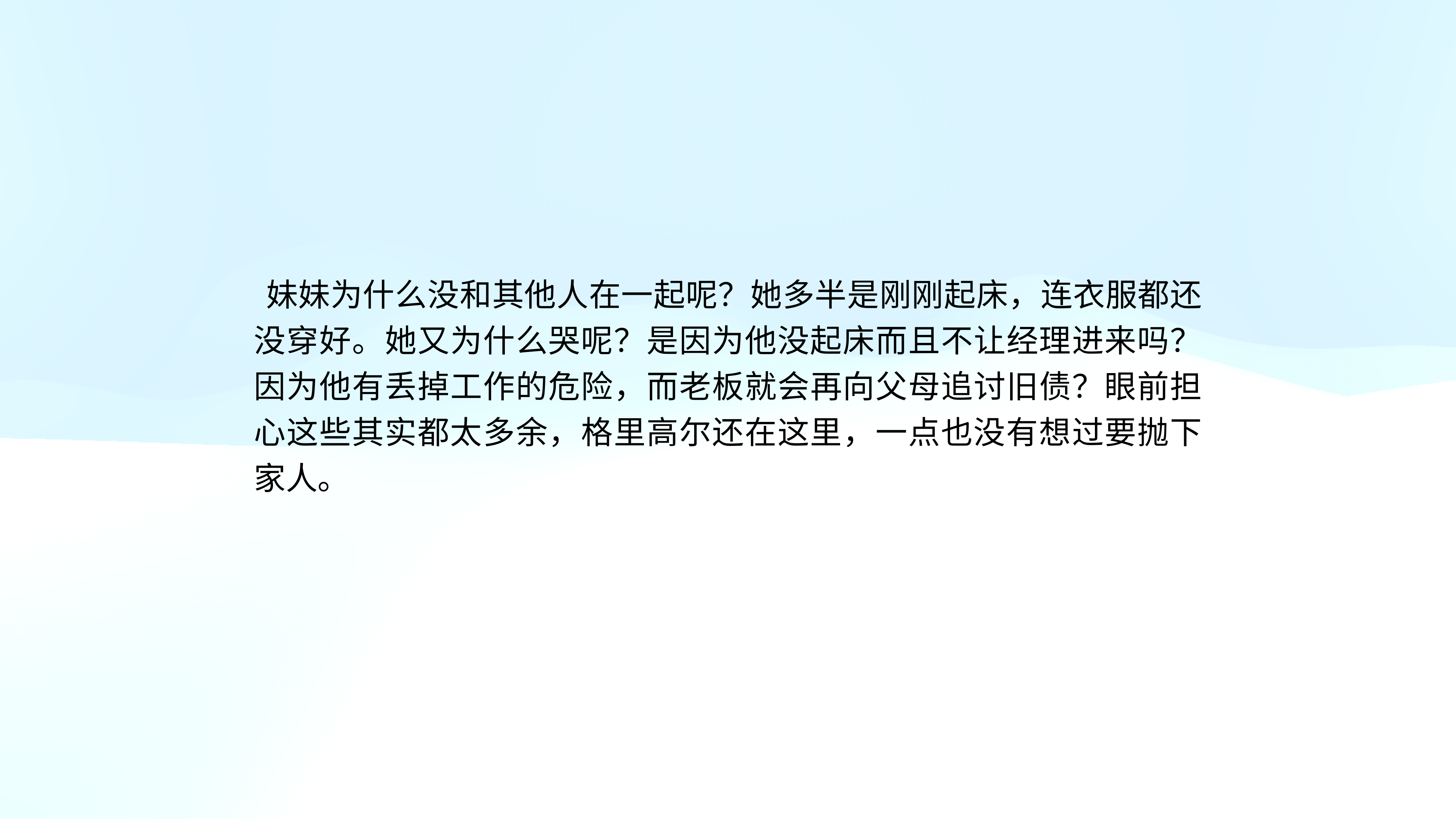

妹妹为什么没和其他人在一起呢？她多半是刚刚起床，连衣服都还没穿好。她又为什么哭呢？是因为他没起床而且不让经理进来吗？因为他有丢掉工作的危险，而老板就会再向父母追讨旧债？眼前担心这些其实都太多余，格里高尔还在这里，一点也没有想过要抛下家人。